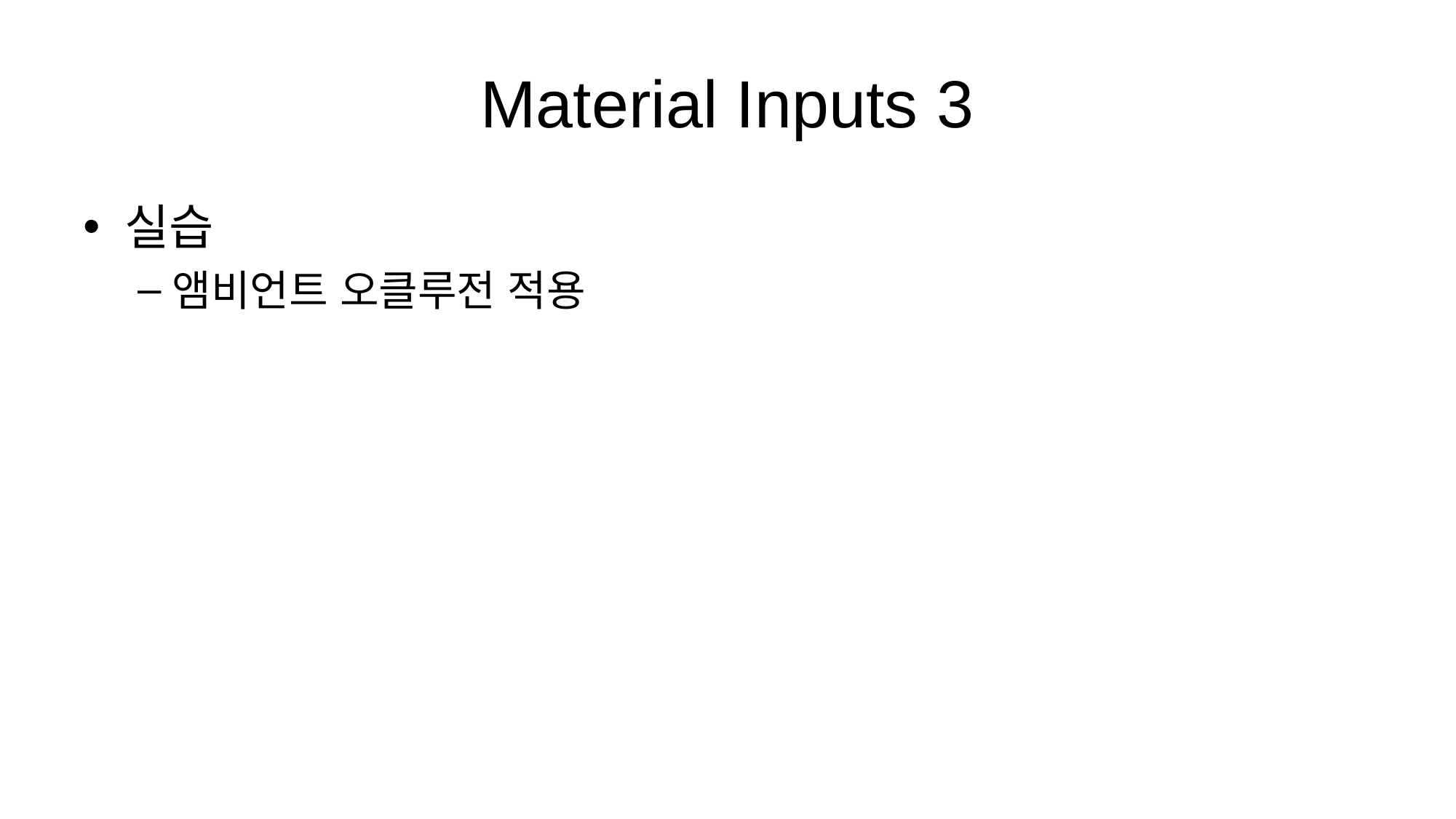

# Material Inputs 3
실습
앰비언트 오클루전 적용